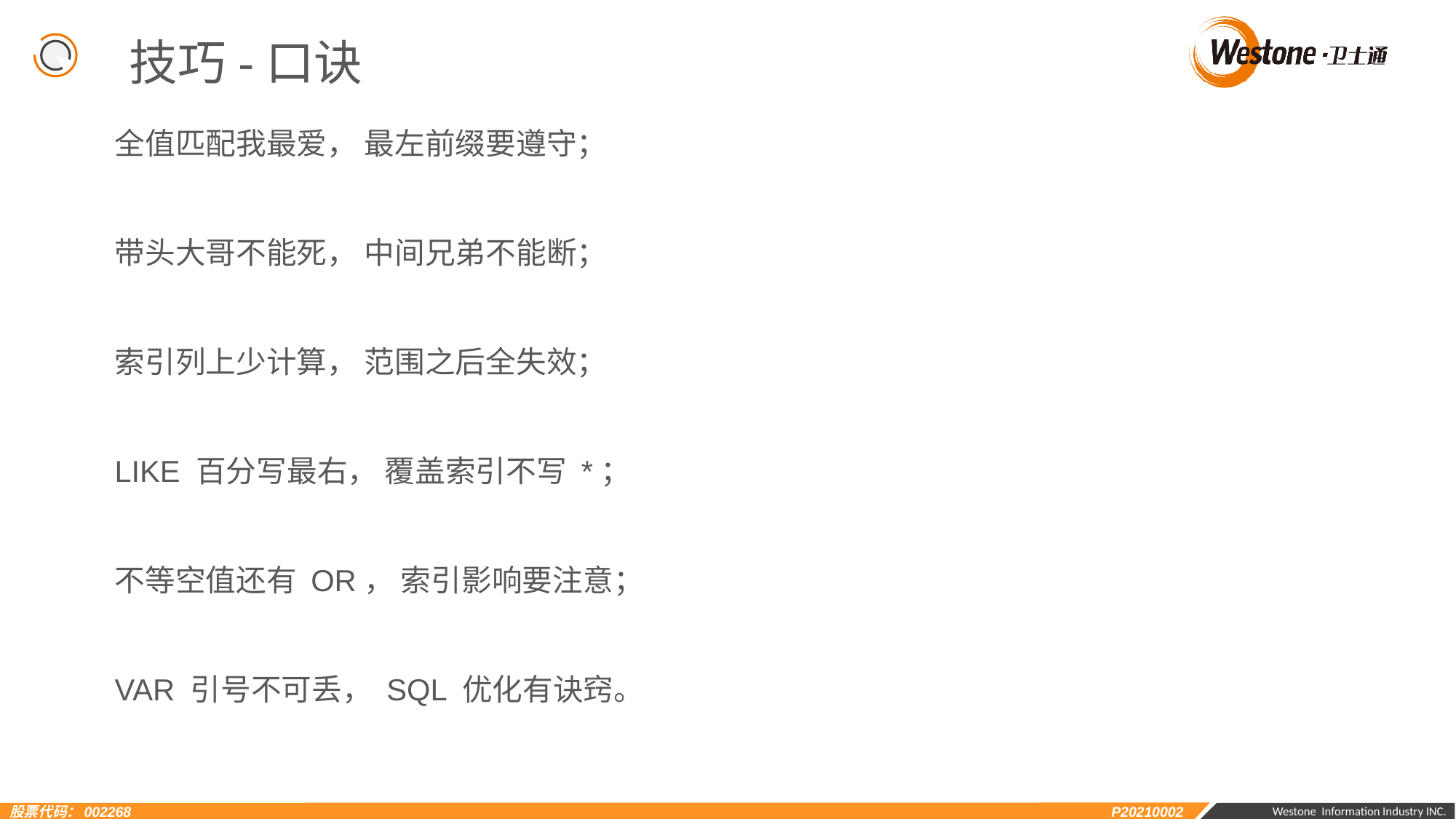

技巧-口诀
全值匹配我最爱， 最左前缀要遵守；

带头大哥不能死， 中间兄弟不能断；

索引列上少计算， 范围之后全失效；

LIKE 百分写最右， 覆盖索引不写 *；

不等空值还有 OR， 索引影响要注意；

VAR 引号不可丢， SQL 优化有诀窍。